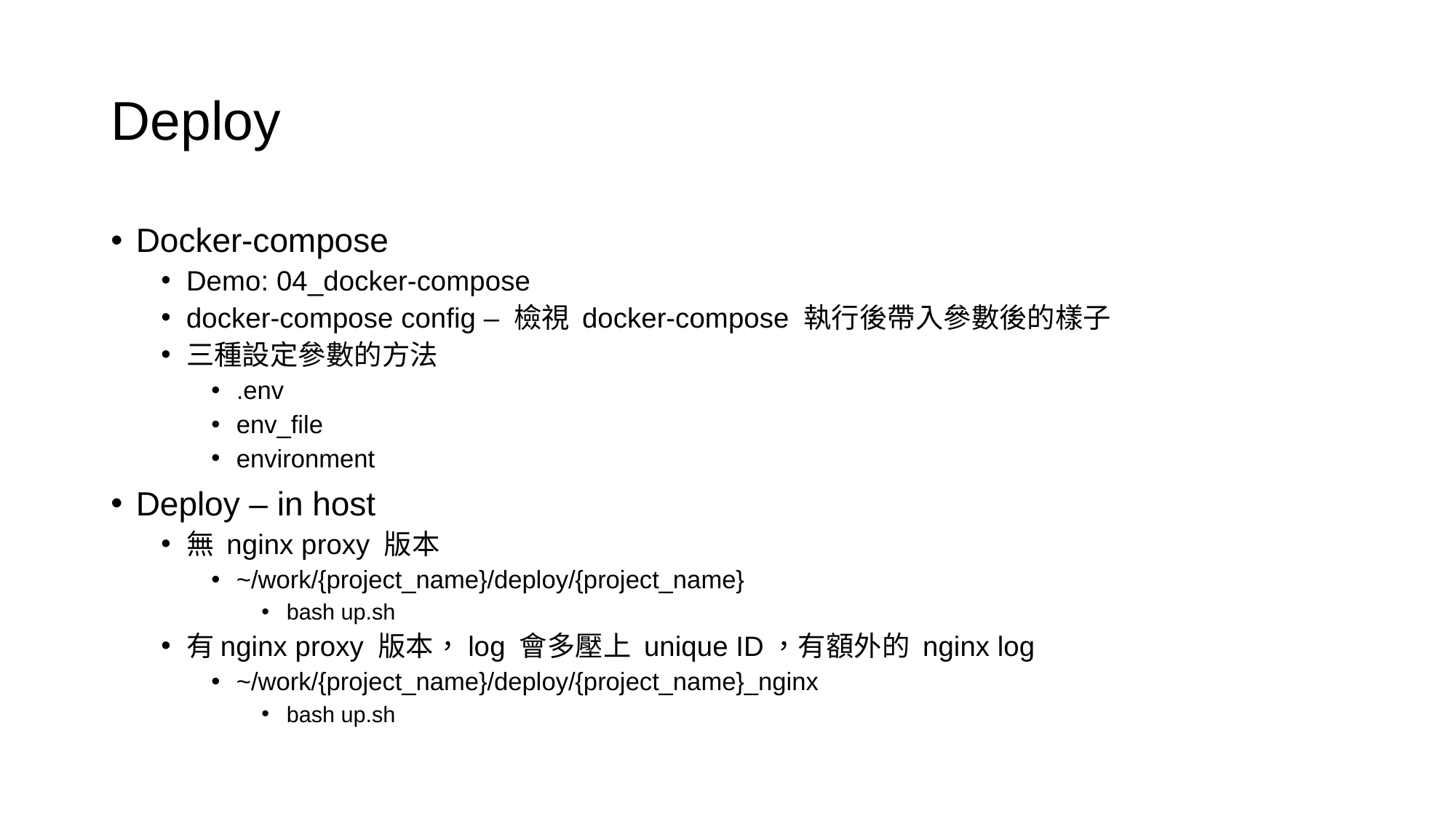

# Deploy
Docker-compose
Demo: 04_docker-compose
docker-compose config – 檢視 docker-compose 執行後帶入參數後的樣子
三種設定參數的方法
.env
env_file
environment
Deploy – in host
無 nginx proxy 版本
~/work/{project_name}/deploy/{project_name}
bash up.sh
有nginx proxy 版本，log 會多壓上 unique ID，有額外的 nginx log
~/work/{project_name}/deploy/{project_name}_nginx
bash up.sh